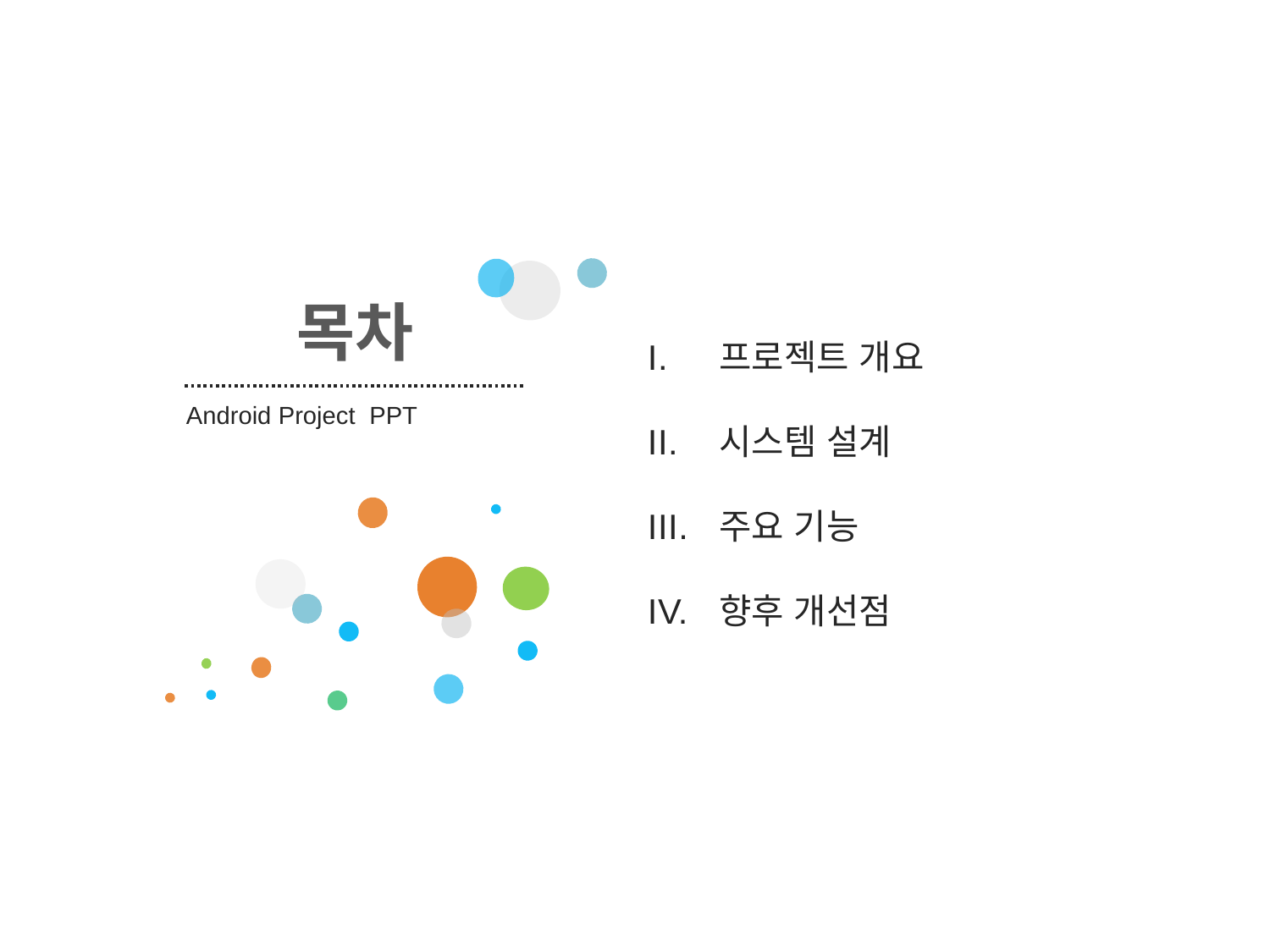

목차
프로젝트 개요
시스템 설계
주요 기능
향후 개선점
 Android Project  PPT